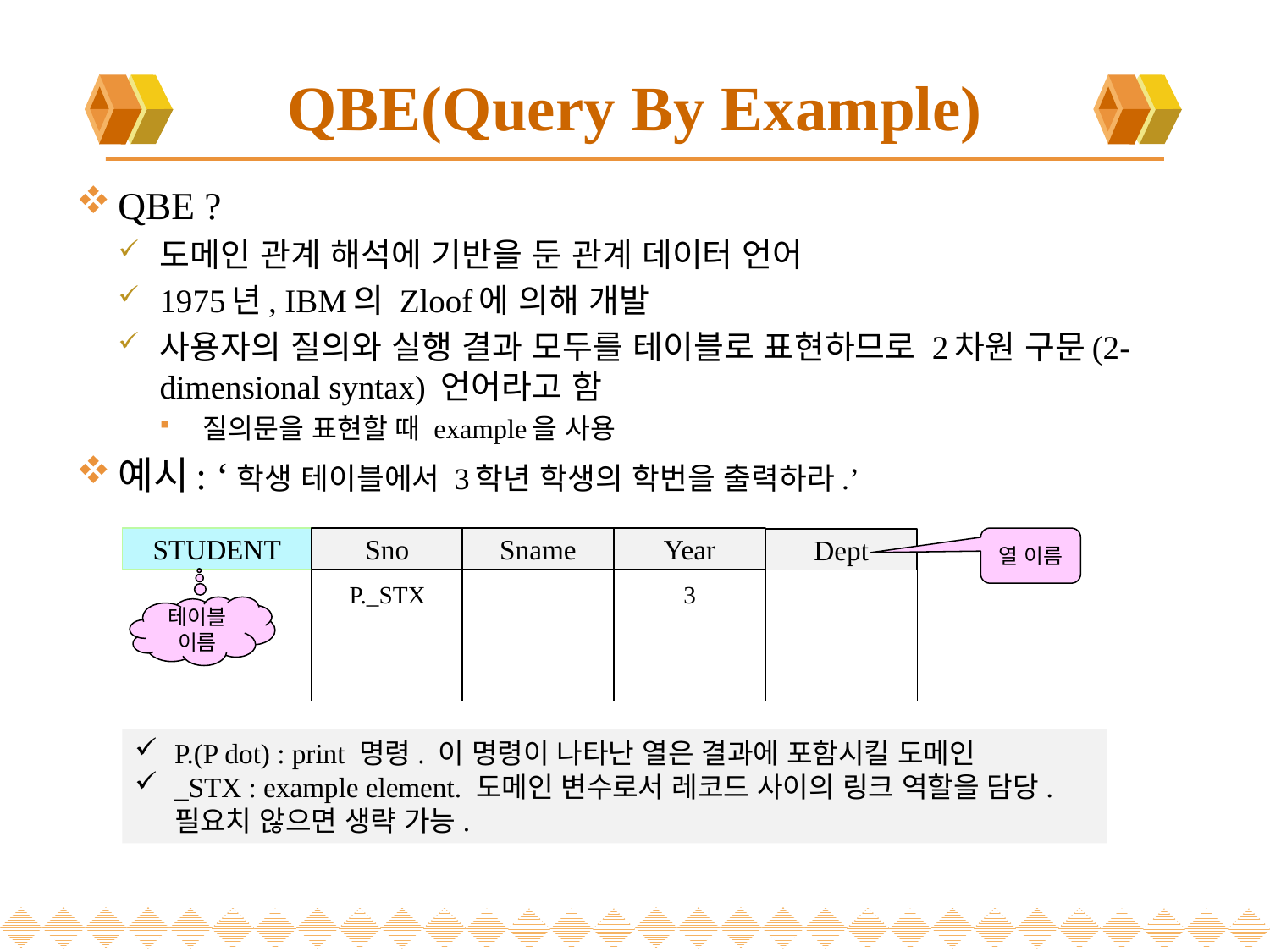

# QBE(Query By Example)
QBE ?
도메인 관계 해석에 기반을 둔 관계 데이터 언어
1975년, IBM의 Zloof에 의해 개발
사용자의 질의와 실행 결과 모두를 테이블로 표현하므로 2차원 구문(2-dimensional syntax) 언어라고 함
질의문을 표현할 때 example을 사용
예시: ‘학생 테이블에서 3학년 학생의 학번을 출력하라.’
Year
Sname
STUDENT
Sno
Dept
열 이름
P._STX
3
테이블 이름
P.(P dot) : print 명령. 이 명령이 나타난 열은 결과에 포함시킬 도메인
_STX : example element. 도메인 변수로서 레코드 사이의 링크 역할을 담당. 	필요치 않으면 생략 가능.